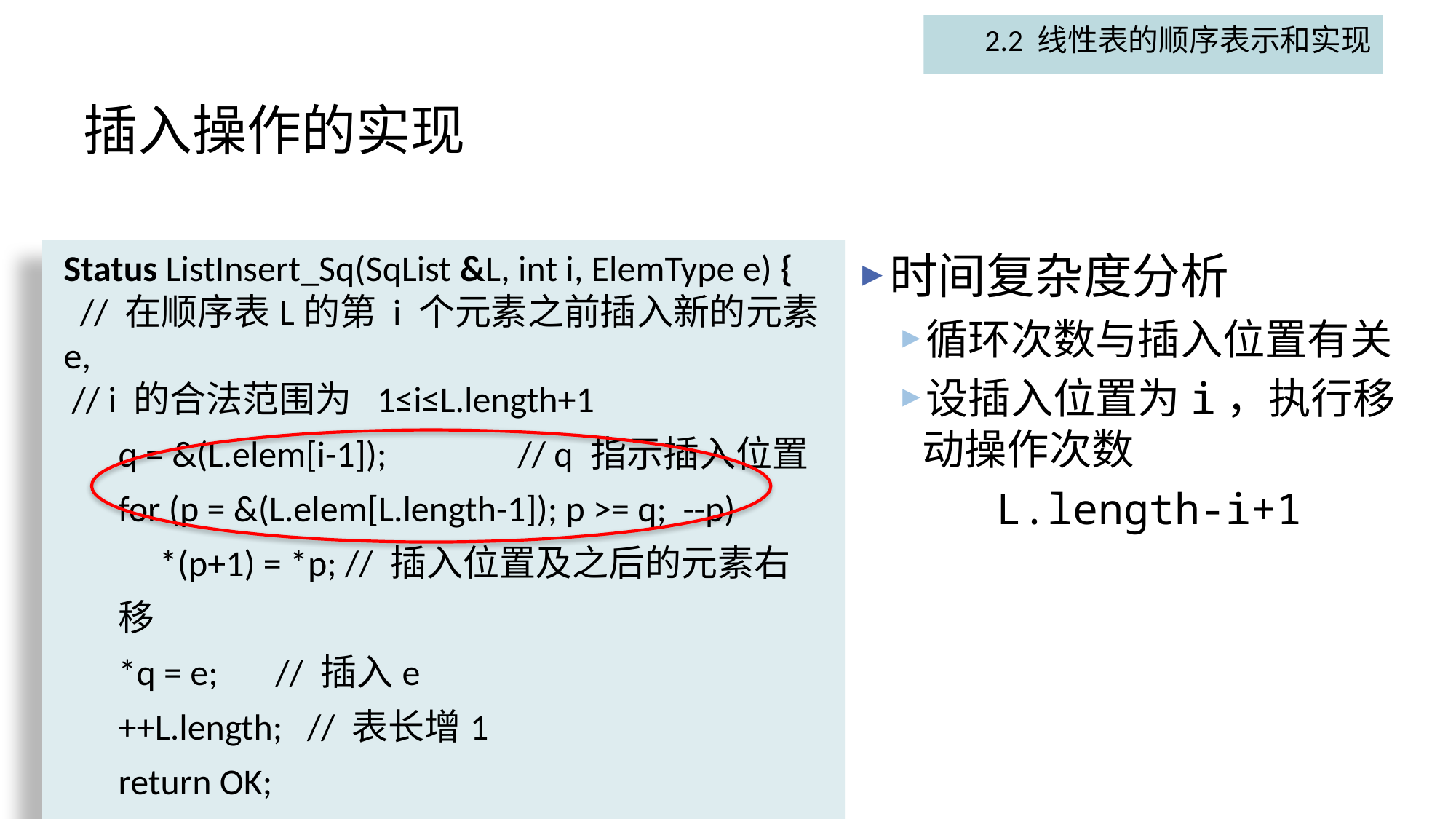

2.2 线性表的顺序表示和实现
# 插入操作的实现
Status ListInsert_Sq(SqList &L, int i, ElemType e) {
  // 在顺序表L的第 i 个元素之前插入新的元素e,
 // i 的合法范围为  1≤i≤L.length+1
q = &(L.elem[i-1]);                // q 指示插入位置
for (p = &(L.elem[L.length-1]); p >= q;  --p)
     *(p+1) = *p; // 插入位置及之后的元素右移
*q = e;       // 插入e
++L.length;   // 表长增1
return OK;
} // ListInsert_Sq
时间复杂度分析
循环次数与插入位置有关
设插入位置为i，执行移动操作次数
L.length-i+1